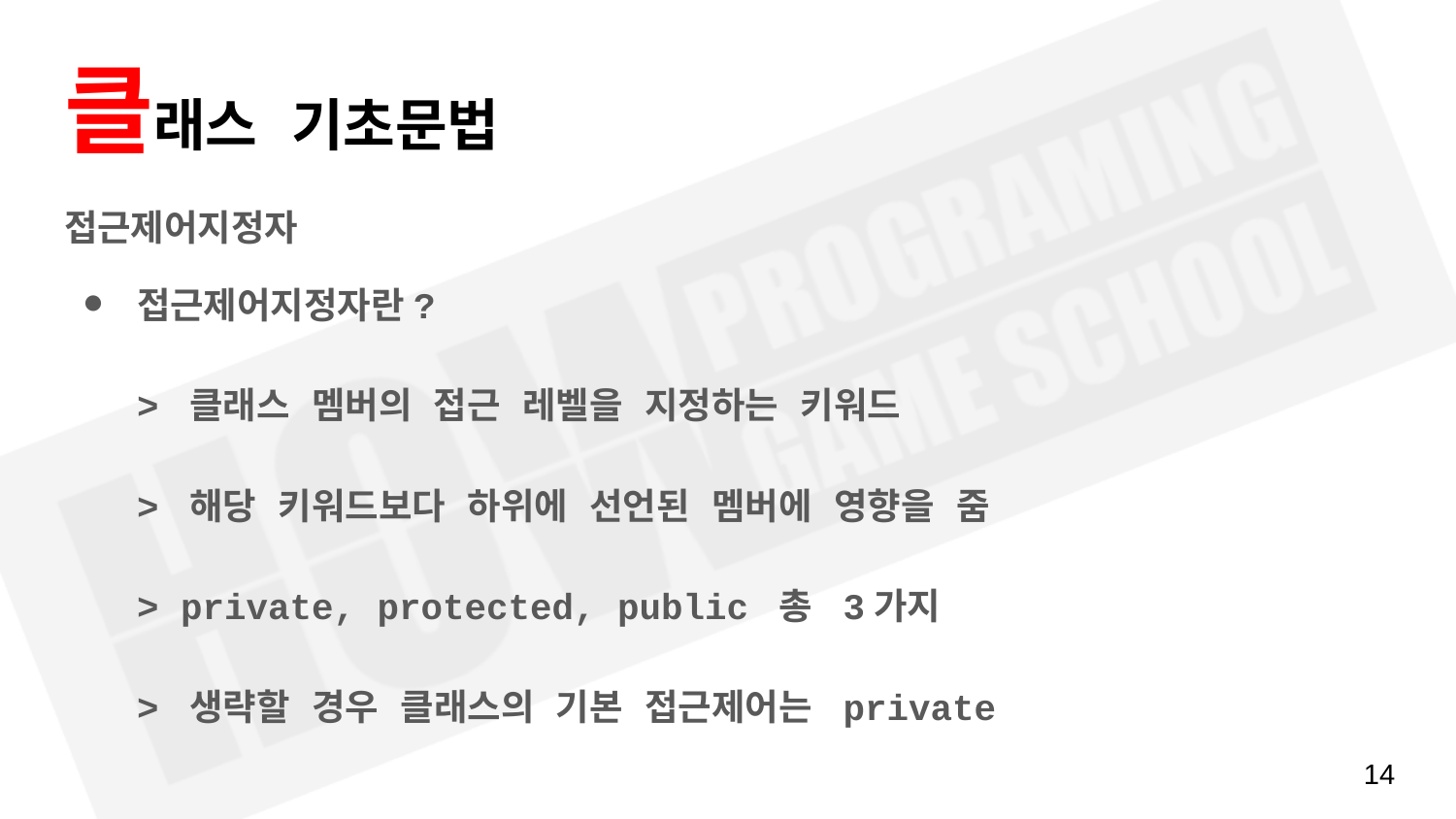

# 클래스 기초문법
접근제어지정자
접근제어지정자란?
> 클래스 멤버의 접근 레벨을 지정하는 키워드
> 해당 키워드보다 하위에 선언된 멤버에 영향을 줌
> private, protected, public 총 3가지
> 생략할 경우 클래스의 기본 접근제어는 private
14